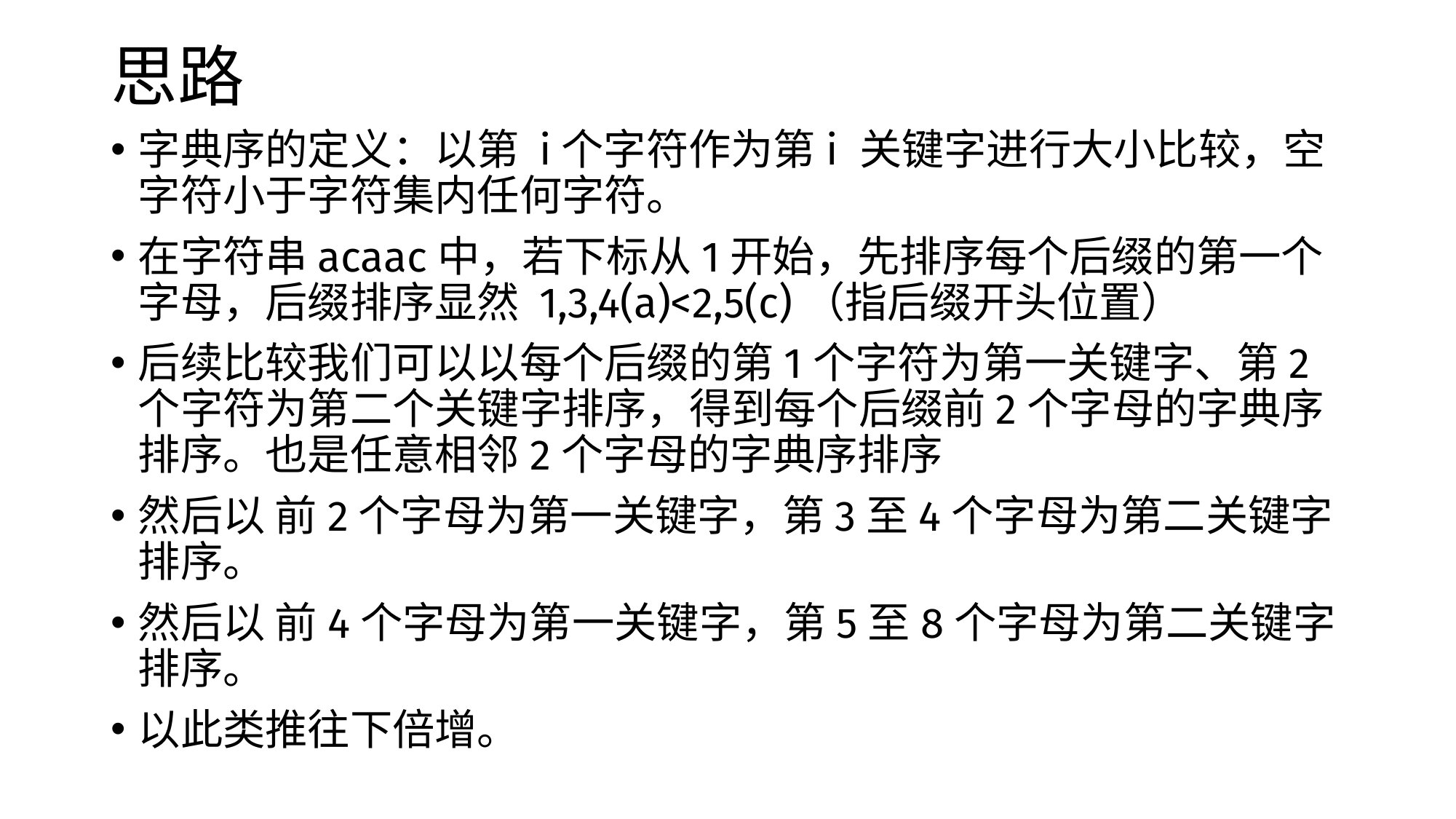

# 思路
字典序的定义：以第 i个字符作为第i 关键字进行大小比较，空字符小于字符集内任何字符。
在字符串acaac中，若下标从1开始，先排序每个后缀的第一个字母，后缀排序显然 1,3,4(a)<2,5(c)（指后缀开头位置）
后续比较我们可以以每个后缀的第1个字符为第一关键字、第2个字符为第二个关键字排序，得到每个后缀前2个字母的字典序排序。也是任意相邻2个字母的字典序排序
然后以 前2个字母为第一关键字，第3至4个字母为第二关键字排序。
然后以 前4个字母为第一关键字，第5至8个字母为第二关键字排序。
以此类推往下倍增。